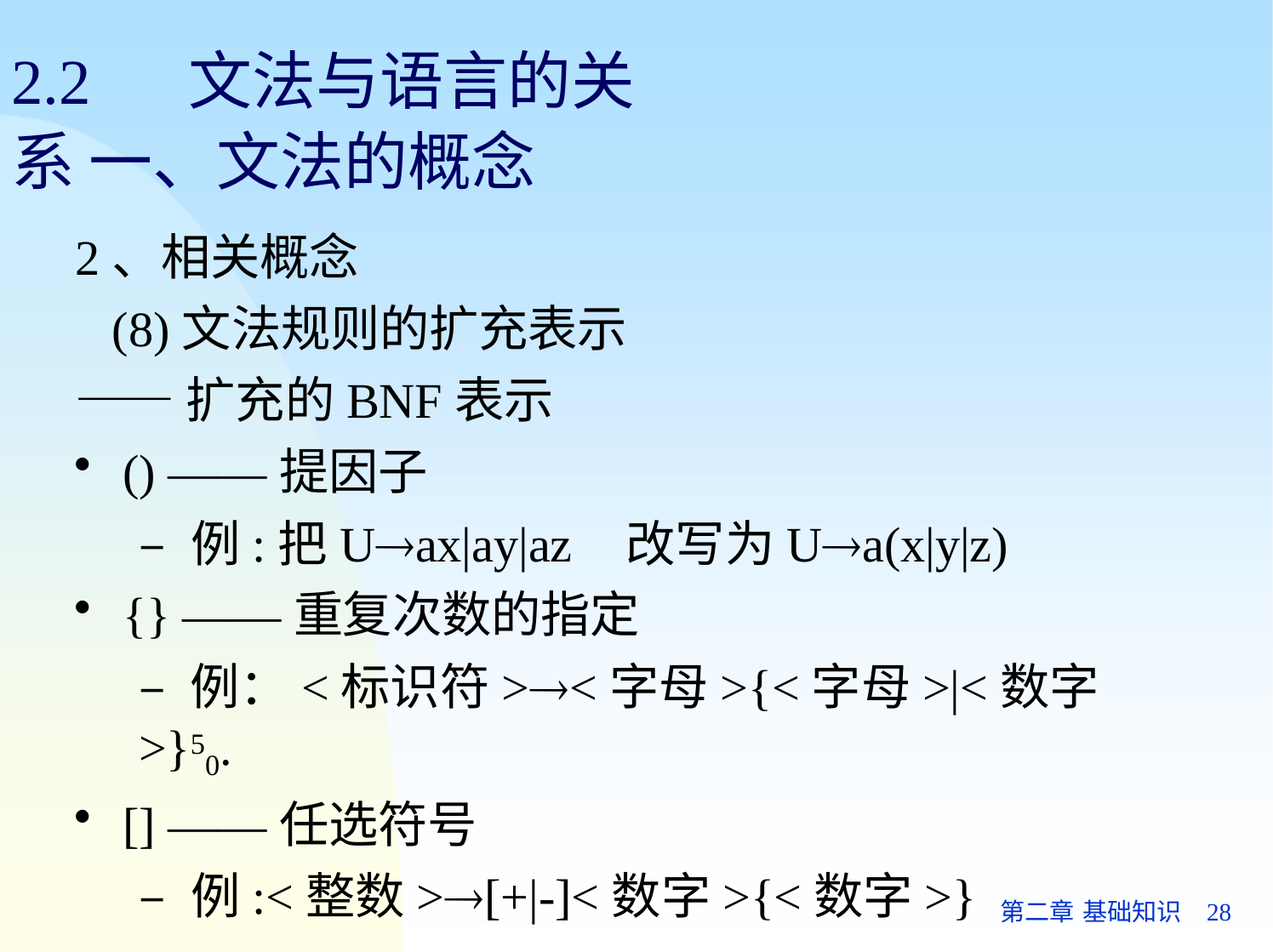

# 2.2	文法与语言的关系 一、文法的概念
2、相关概念
(8)文法规则的扩充表示
——扩充的BNF表示
() ——提因子
– 例:把U→ax|ay|az	改写为U→a(x|y|z)
{} ——重复次数的指定
– 例：<标识符>→<字母>{<字母>|<数字>}50.
[] ——任选符号
– 例:<整数>→[+|-]<数字>{<数字>}
第二章 基础知识	28